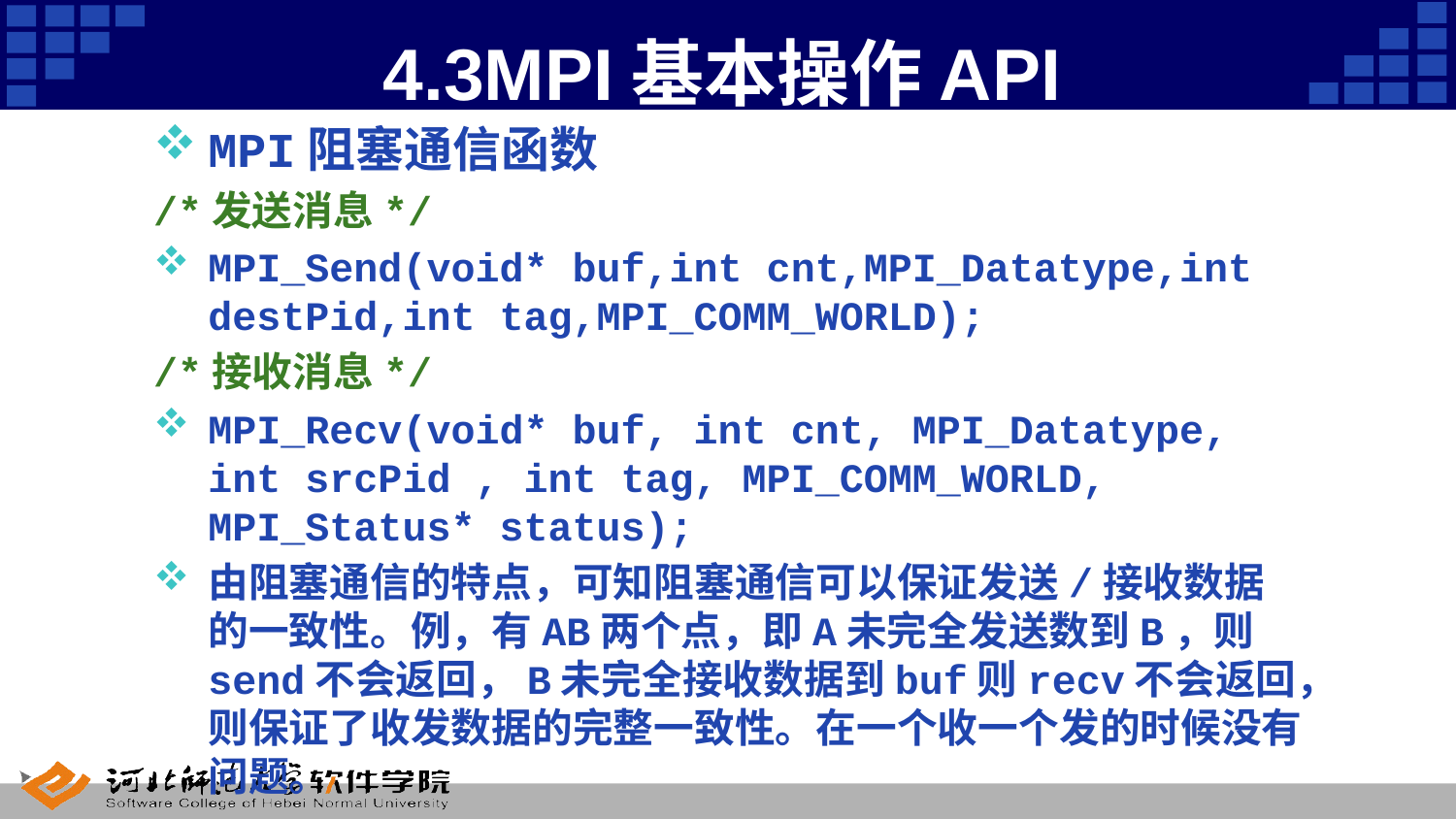

# 4.3MPI基本操作API
MPI阻塞通信函数
/*发送消息*/
MPI_Send(void* buf,int cnt,MPI_Datatype,int destPid,int tag,MPI_COMM_WORLD);
/*接收消息*/
MPI_Recv(void* buf, int cnt, MPI_Datatype, int srcPid , int tag, MPI_COMM_WORLD, MPI_Status* status);
由阻塞通信的特点，可知阻塞通信可以保证发送/接收数据的一致性。例，有AB两个点，即A未完全发送数到B，则send不会返回，B未完全接收数据到buf则recv不会返回，则保证了收发数据的完整一致性。在一个收一个发的时候没有问题。